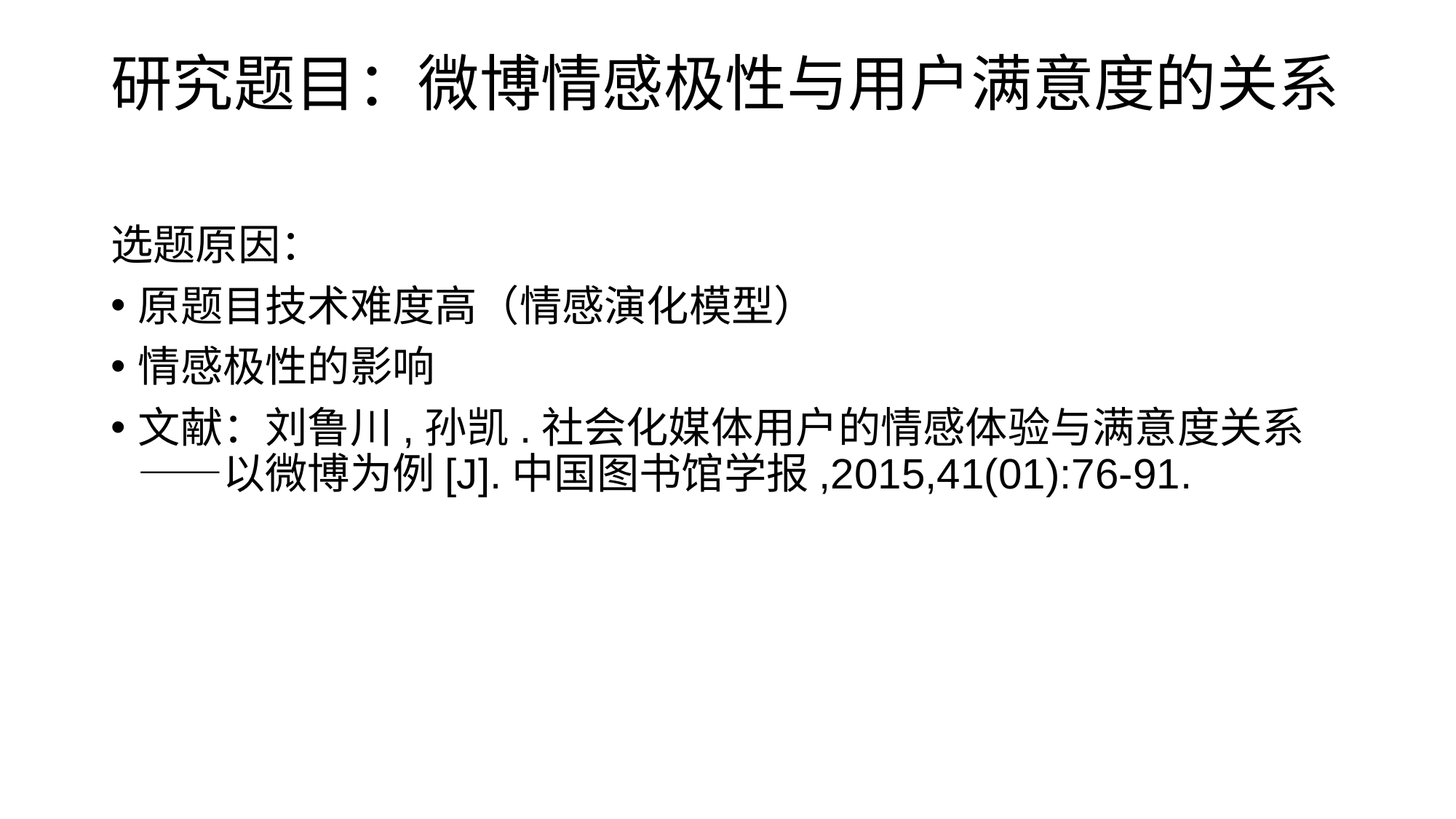

# 研究题目：微博情感极性与用户满意度的关系
选题原因：
原题目技术难度高（情感演化模型）
情感极性的影响
文献：刘鲁川,孙凯.社会化媒体用户的情感体验与满意度关系——以微博为例[J].中国图书馆学报,2015,41(01):76-91.